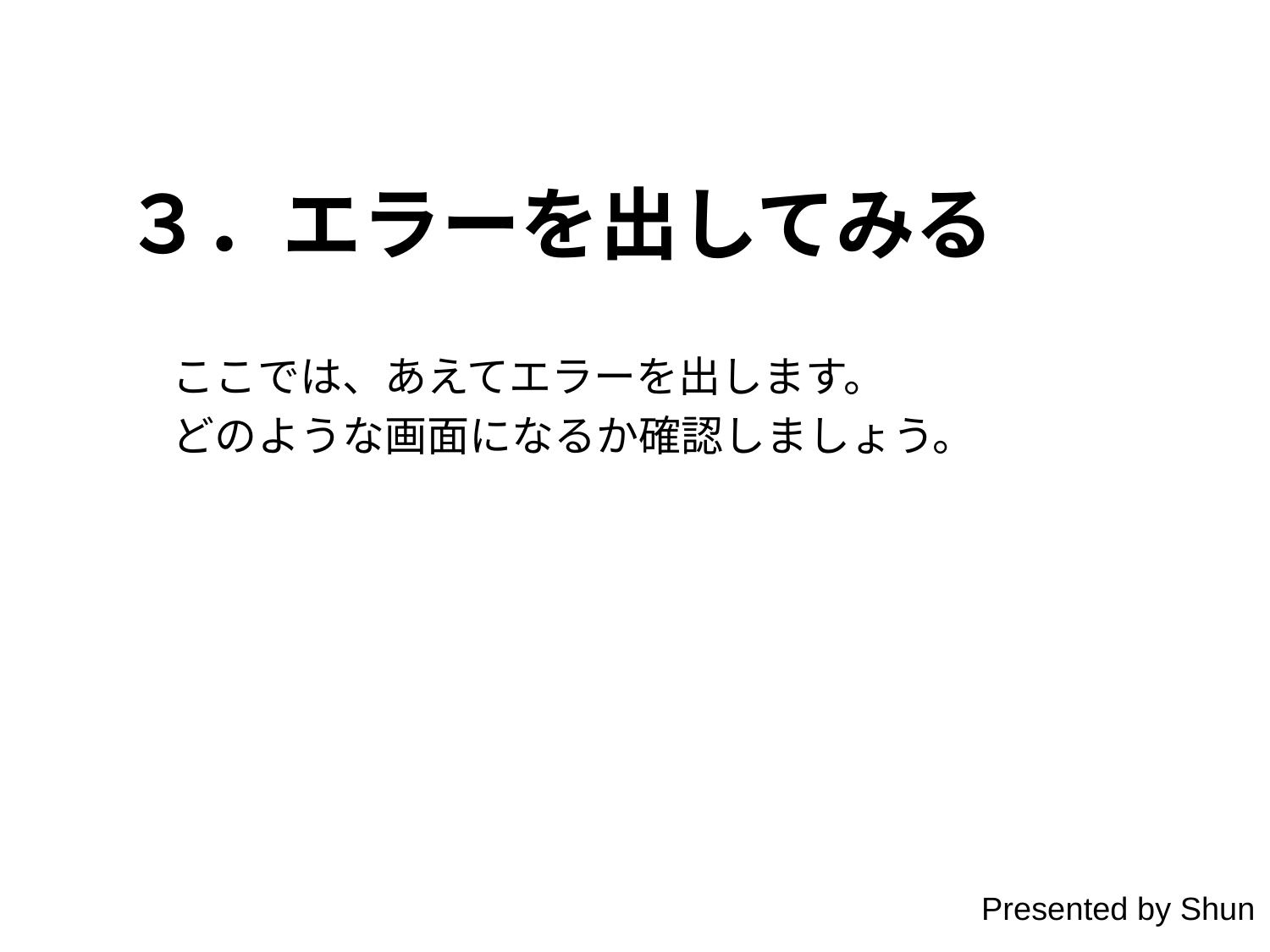

# ３．エラーを出してみる

ここでは、あえてエラーを出します。
どのような画面になるか確認しましょう。
Presented by Shun